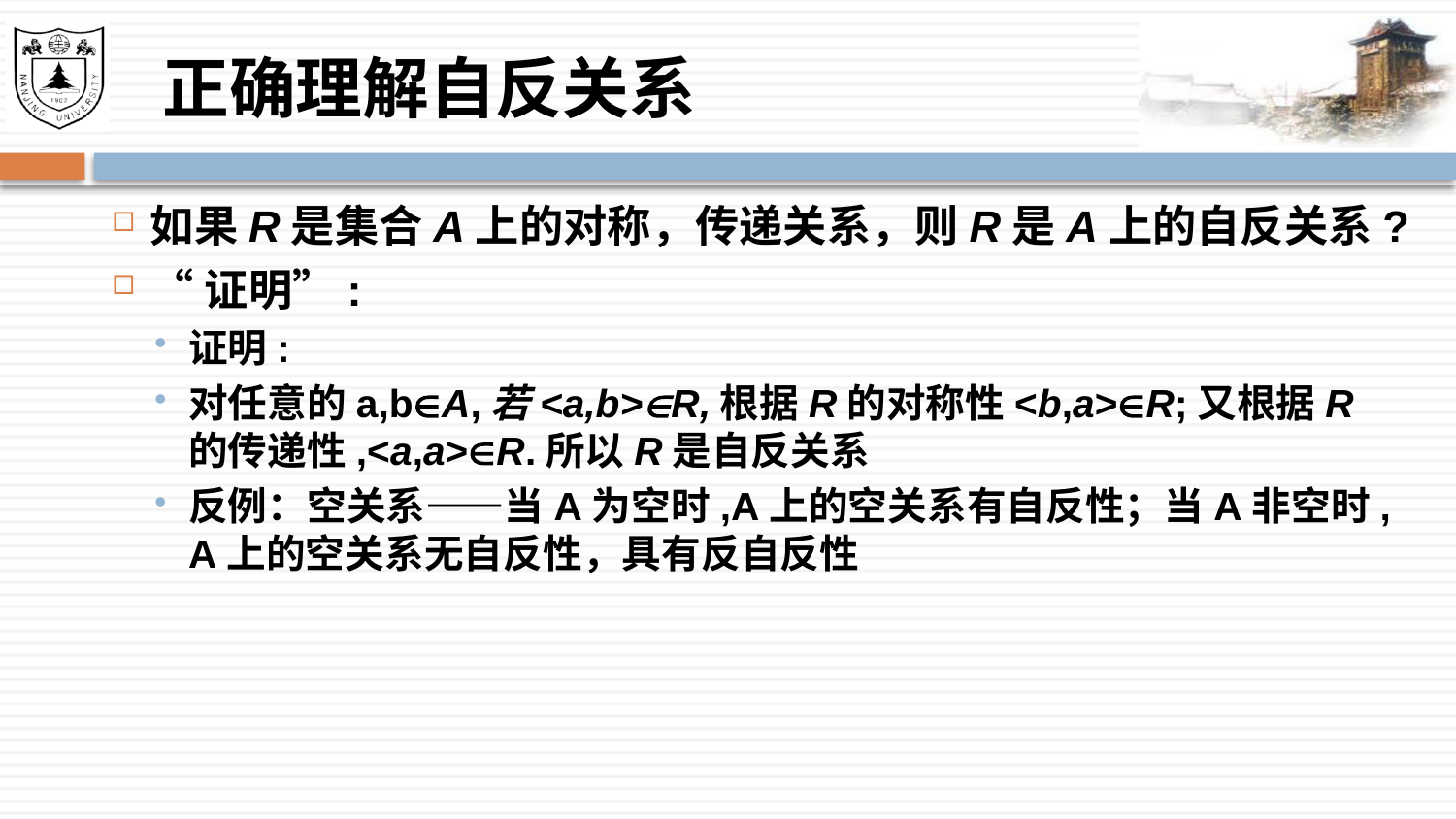

# 正确理解自反关系
如果R是集合A上的对称，传递关系，则R是A上的自反关系?
“证明”:
证明:
对任意的a,b∈A,若<a,b>∈R,根据R的对称性<b,a>∈R;又根据R的传递性,<a,a>∈R.所以R是自反关系
反例：空关系——当A为空时,A上的空关系有自反性；当A非空时,A上的空关系无自反性，具有反自反性